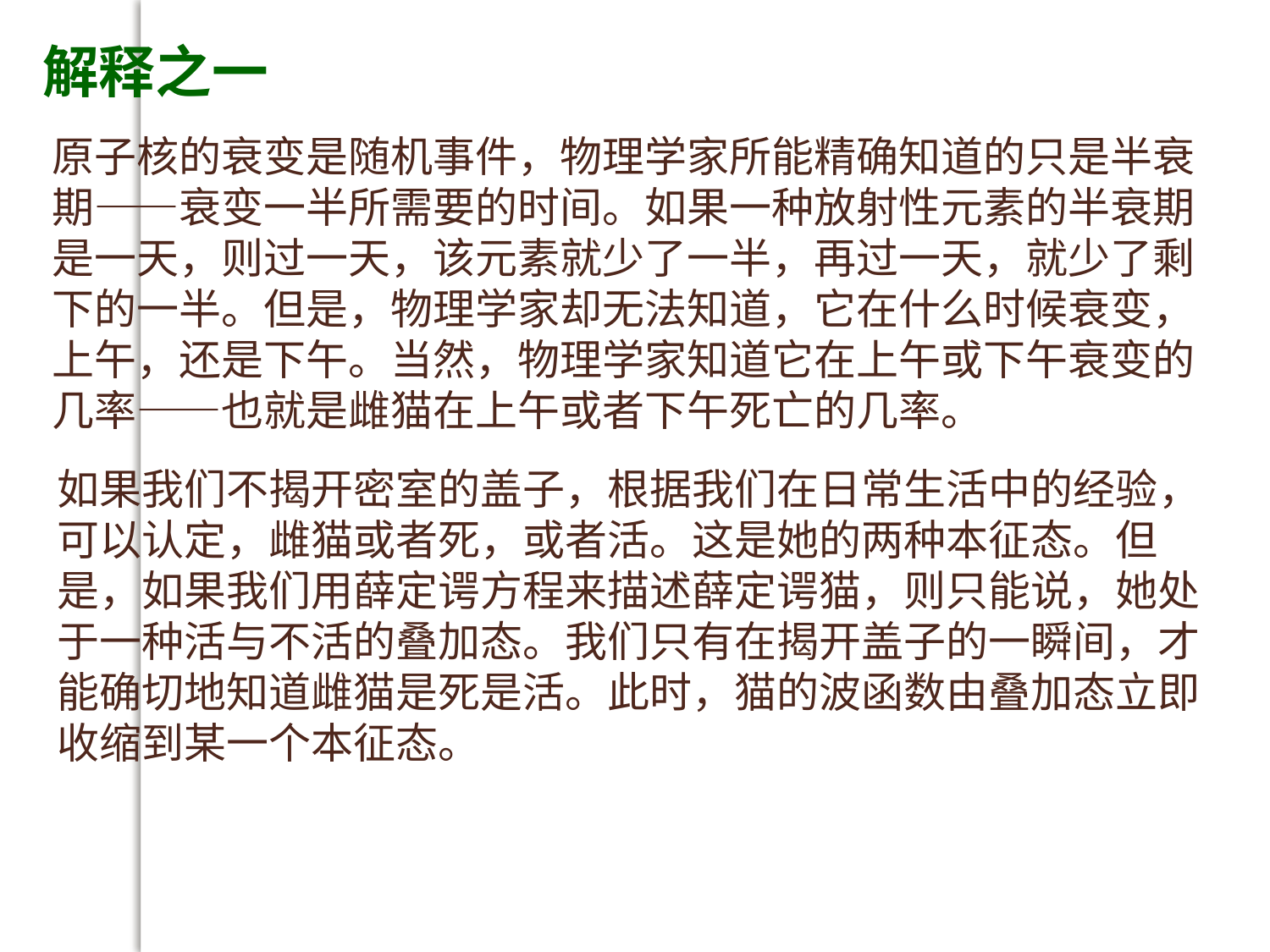

解释之一
原子核的衰变是随机事件，物理学家所能精确知道的只是半衰期——衰变一半所需要的时间。如果一种放射性元素的半衰期是一天，则过一天，该元素就少了一半，再过一天，就少了剩下的一半。但是，物理学家却无法知道，它在什么时候衰变，上午，还是下午。当然，物理学家知道它在上午或下午衰变的几率——也就是雌猫在上午或者下午死亡的几率。
如果我们不揭开密室的盖子，根据我们在日常生活中的经验，可以认定，雌猫或者死，或者活。这是她的两种本征态。但是，如果我们用薛定谔方程来描述薛定谔猫，则只能说，她处于一种活与不活的叠加态。我们只有在揭开盖子的一瞬间，才能确切地知道雌猫是死是活。此时，猫的波函数由叠加态立即收缩到某一个本征态。